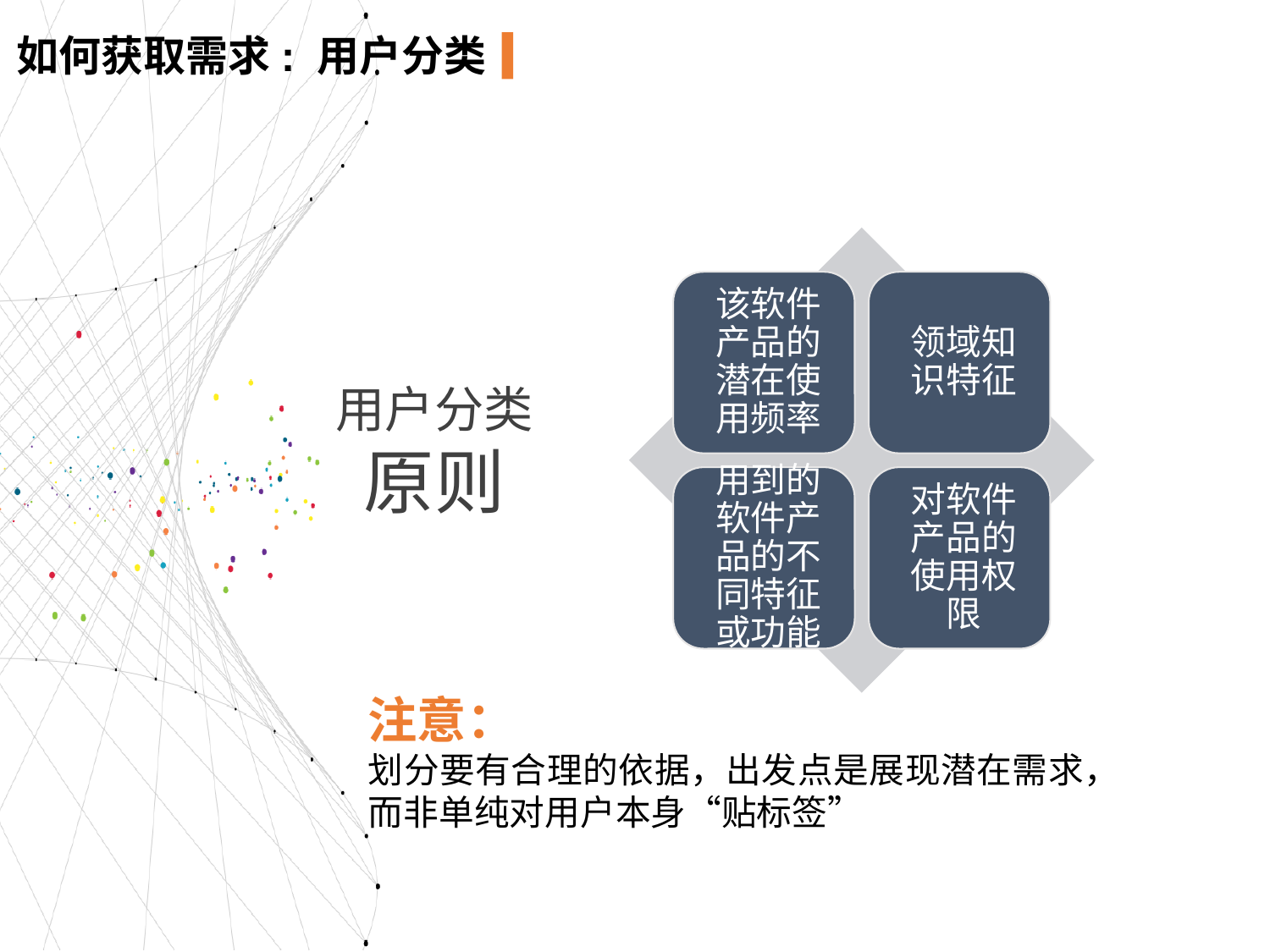

如何获取需求: 用户分类

该软件产品的潜在使用频率
领域知识特征
用到的软件产品的不同特征或功能
对软件产品的使用权限
用户分类
原则
注意：
划分要有合理的依据，出发点是展现潜在需求，而非单纯对用户本身“贴标签”